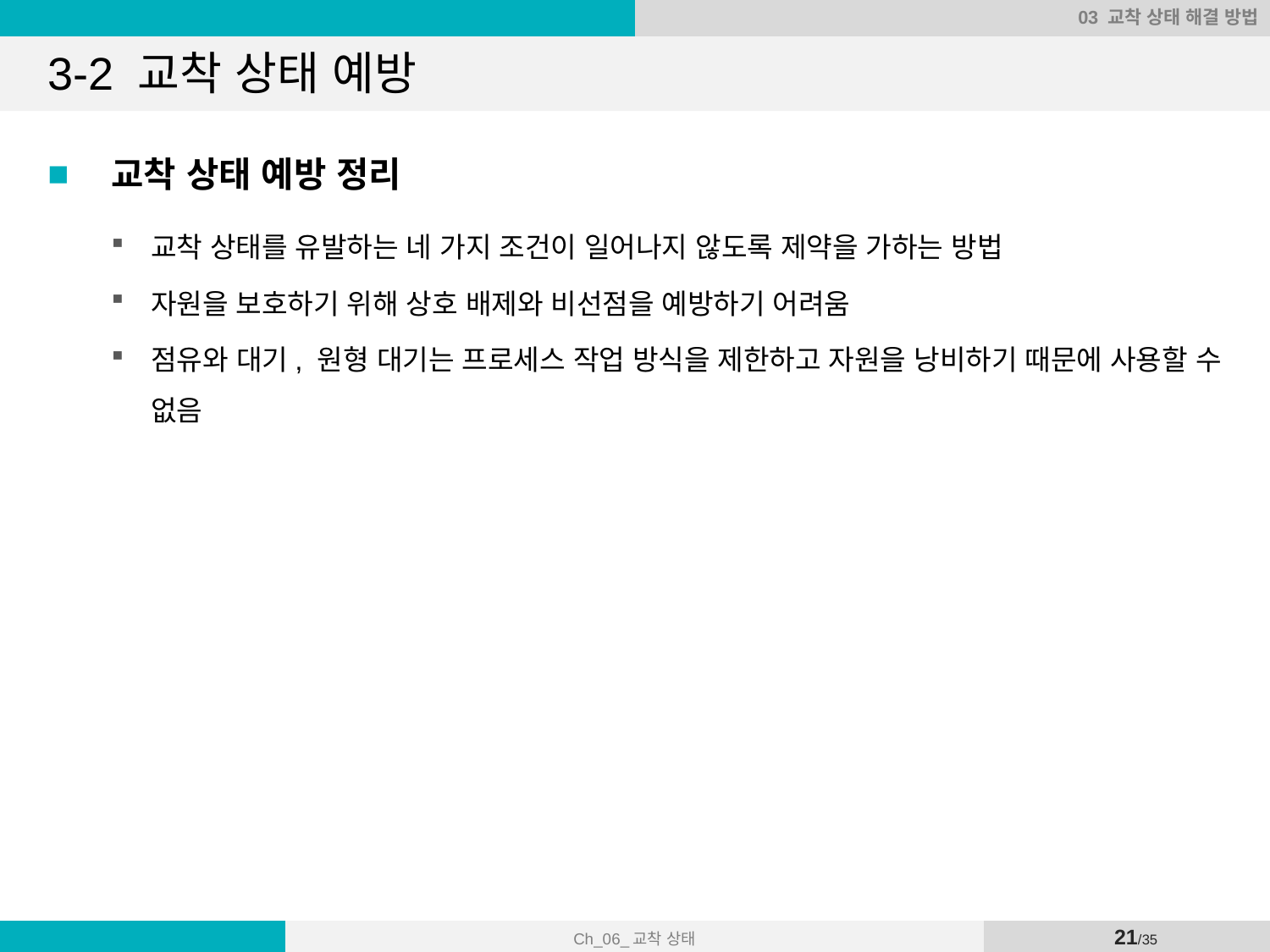

03 교착 상태 해결 방법
# 3-2 교착 상태 예방
교착 상태 예방 정리

교착 상태를 유발하는 네 가지 조건이 일어나지 않도록 제약을 가하는 방법
자원을 보호하기 위해 상호 배제와 비선점을 예방하기 어려움
점유와 대기, 원형 대기는 프로세스 작업 방식을 제한하고 자원을 낭비하기 때문에 사용할 수 없음